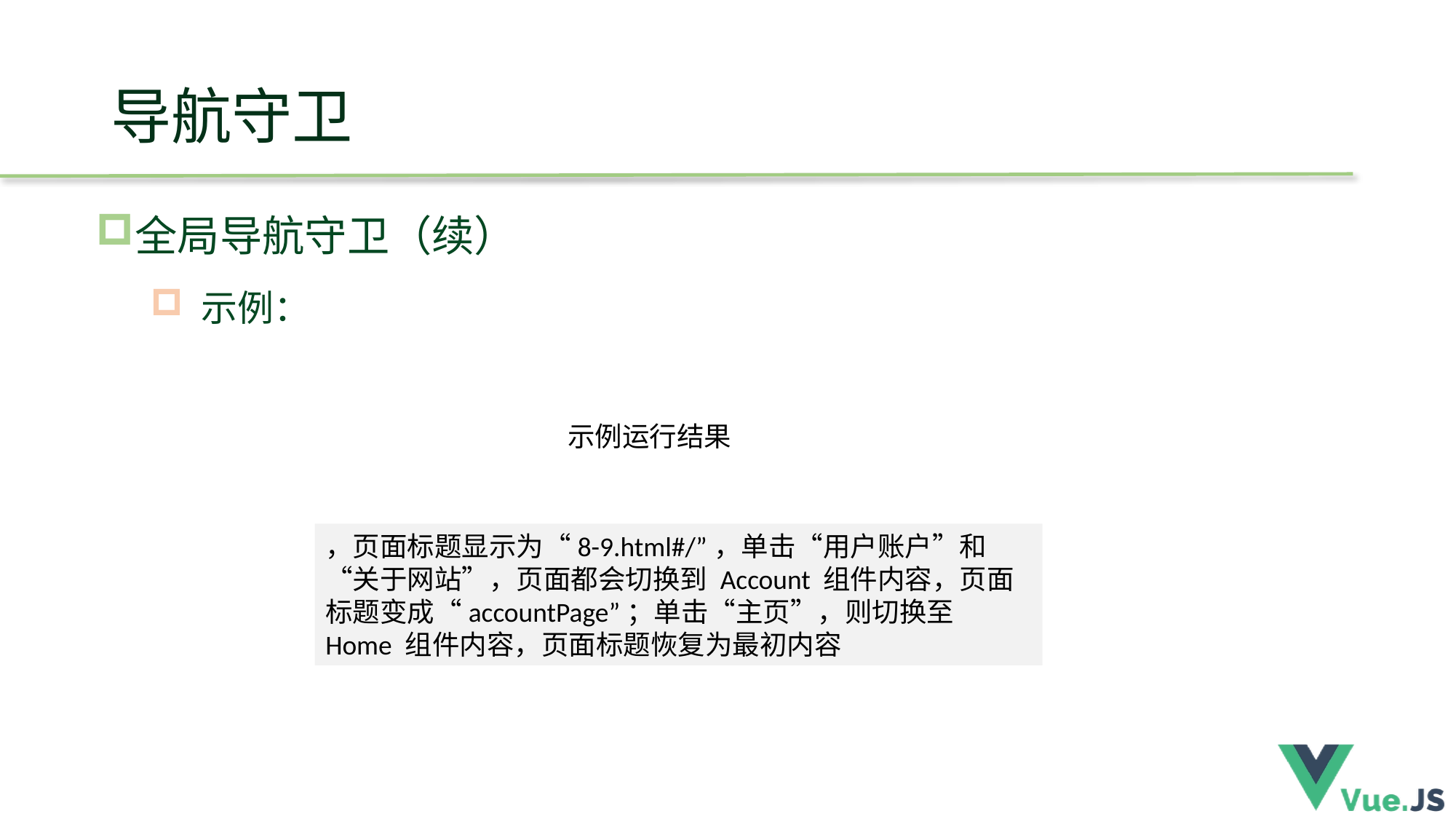

# 导航守卫
全局导航守卫（续）
 示例：
示例运行结果
，页面标题显示为“8-9.html#/”，单击“用户账户”和“关于网站”，页面都会切换到 Account 组件内容，页面标题变成“accountPage”；单击“主页”，则切换至 Home 组件内容，页面标题恢复为最初内容